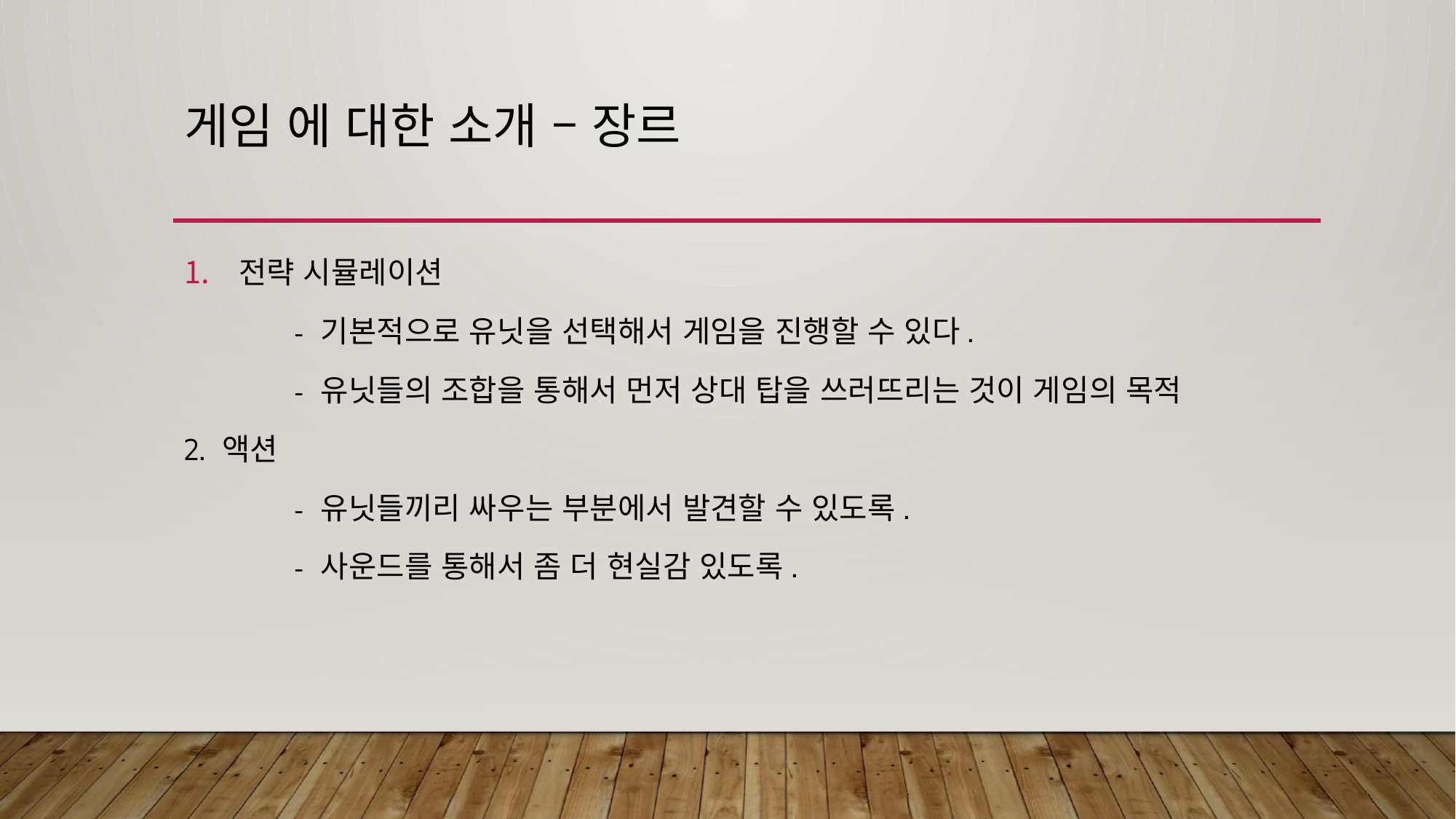

# 게임 에 대한 소개 – 장르
전략 시뮬레이션
	- 기본적으로 유닛을 선택해서 게임을 진행할 수 있다.
	- 유닛들의 조합을 통해서 먼저 상대 탑을 쓰러뜨리는 것이 게임의 목적
2. 액션
	- 유닛들끼리 싸우는 부분에서 발견할 수 있도록.
	- 사운드를 통해서 좀 더 현실감 있도록.